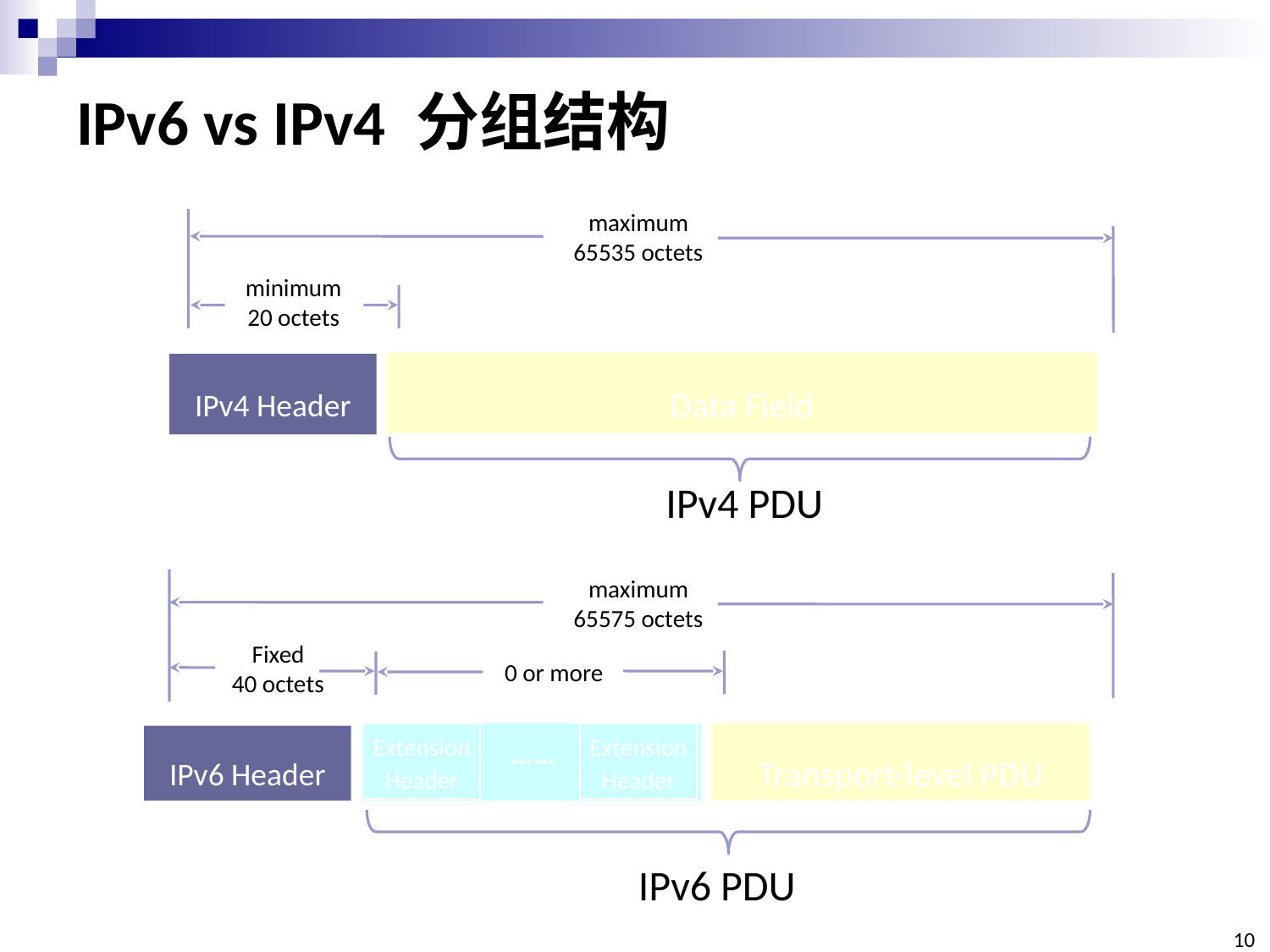

# IPv6 vs IPv4 分组结构

maximum
65535 octets

minimum
20 octets

Data Field
IPv4 Header
IPv4 PDU

maximum
65575 octets

Fixed
40 octets

0 or more

Extension
Header
……
Extension
Header
Transport-level PDU
IPv6 Header
IPv6 PDU
10